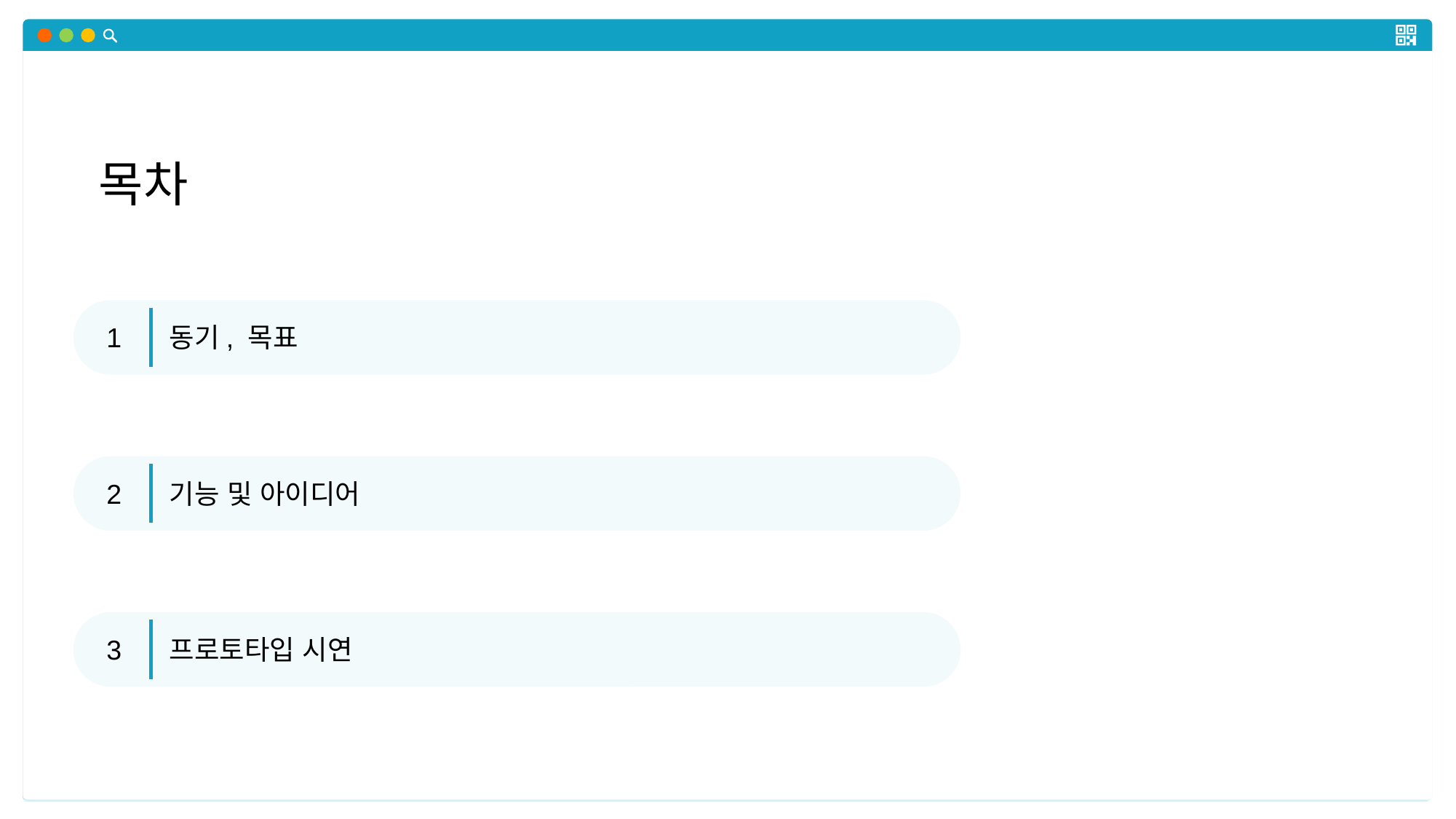

목차

1
동기, 목표

2
기능 및 아이디어

3
프로토타입 시연